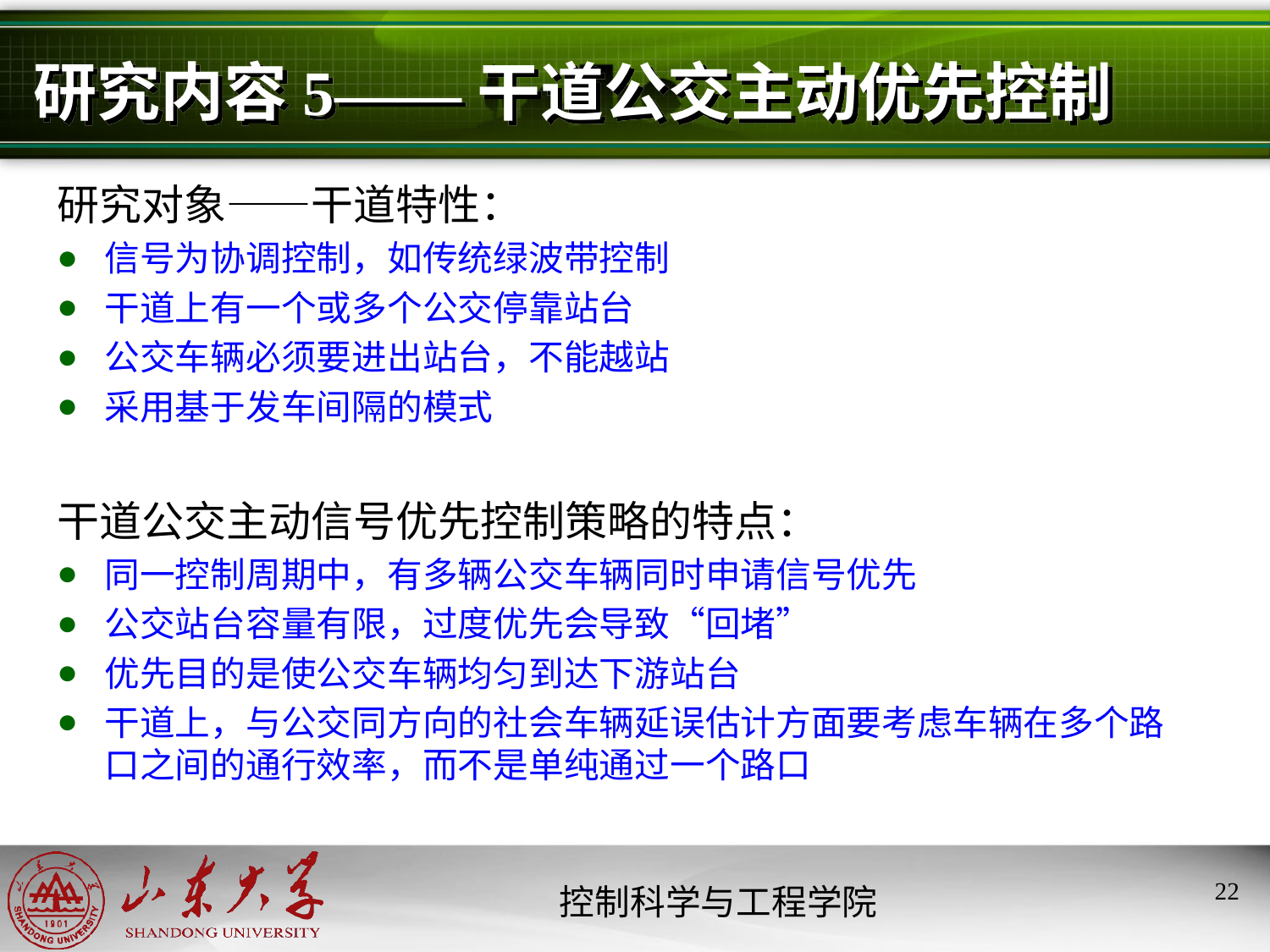

# 研究内容5——干道公交主动优先控制
研究对象——干道特性：
信号为协调控制，如传统绿波带控制
干道上有一个或多个公交停靠站台
公交车辆必须要进出站台，不能越站
采用基于发车间隔的模式

干道公交主动信号优先控制策略的特点：
同一控制周期中，有多辆公交车辆同时申请信号优先
公交站台容量有限，过度优先会导致“回堵”
优先目的是使公交车辆均匀到达下游站台
干道上，与公交同方向的社会车辆延误估计方面要考虑车辆在多个路口之间的通行效率，而不是单纯通过一个路口
控制科学与工程学院
22